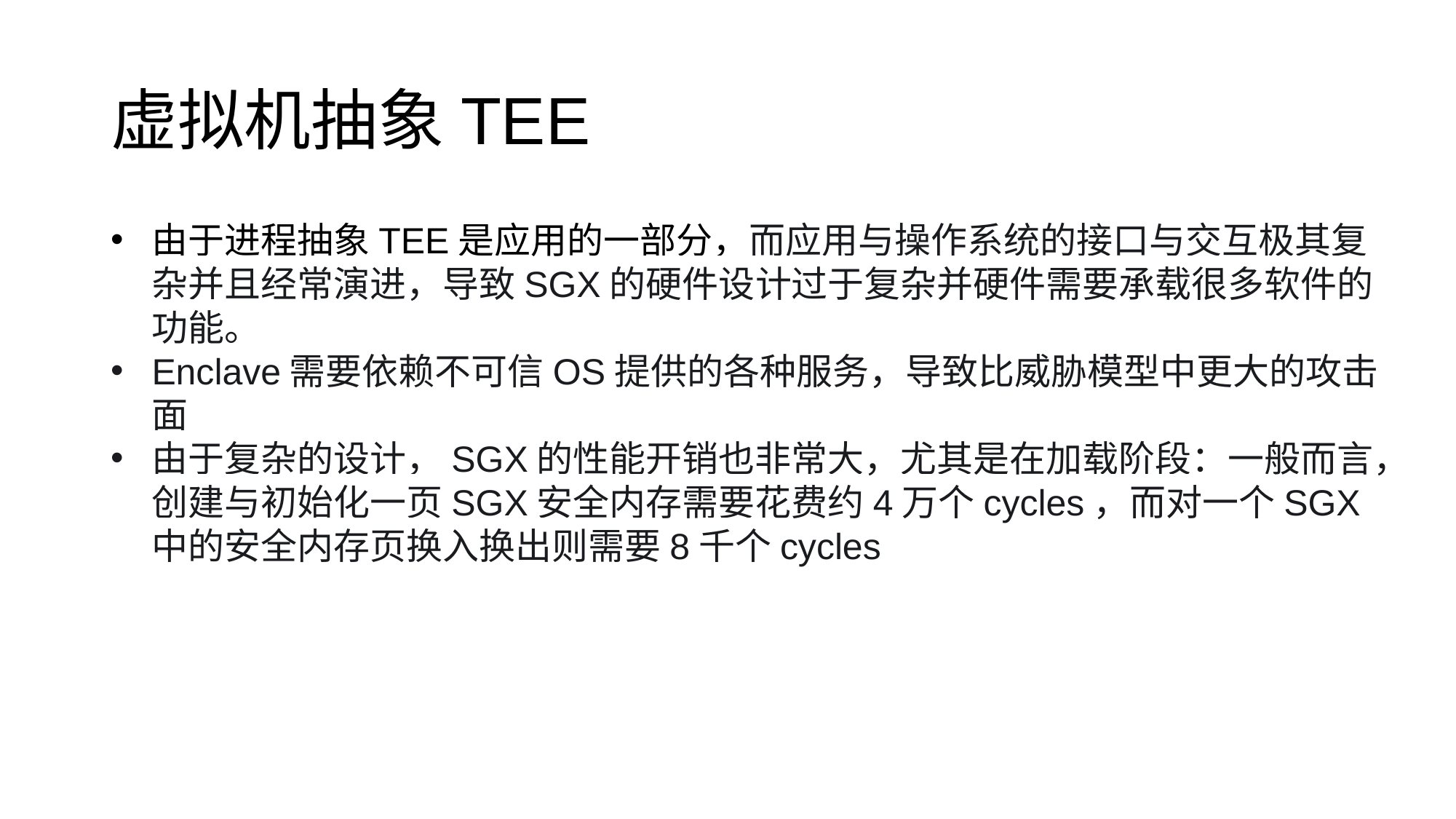

# 虚拟机抽象TEE
由于进程抽象TEE是应用的一部分，而应用与操作系统的接口与交互极其复杂并且经常演进，导致SGX的硬件设计过于复杂并硬件需要承载很多软件的功能。
Enclave需要依赖不可信OS提供的各种服务，导致比威胁模型中更大的攻击面
由于复杂的设计，SGX的性能开销也非常大，尤其是在加载阶段：一般而言，创建与初始化一页SGX安全内存需要花费约4万个cycles，而对一个SGX中的安全内存页换入换出则需要8千个cycles